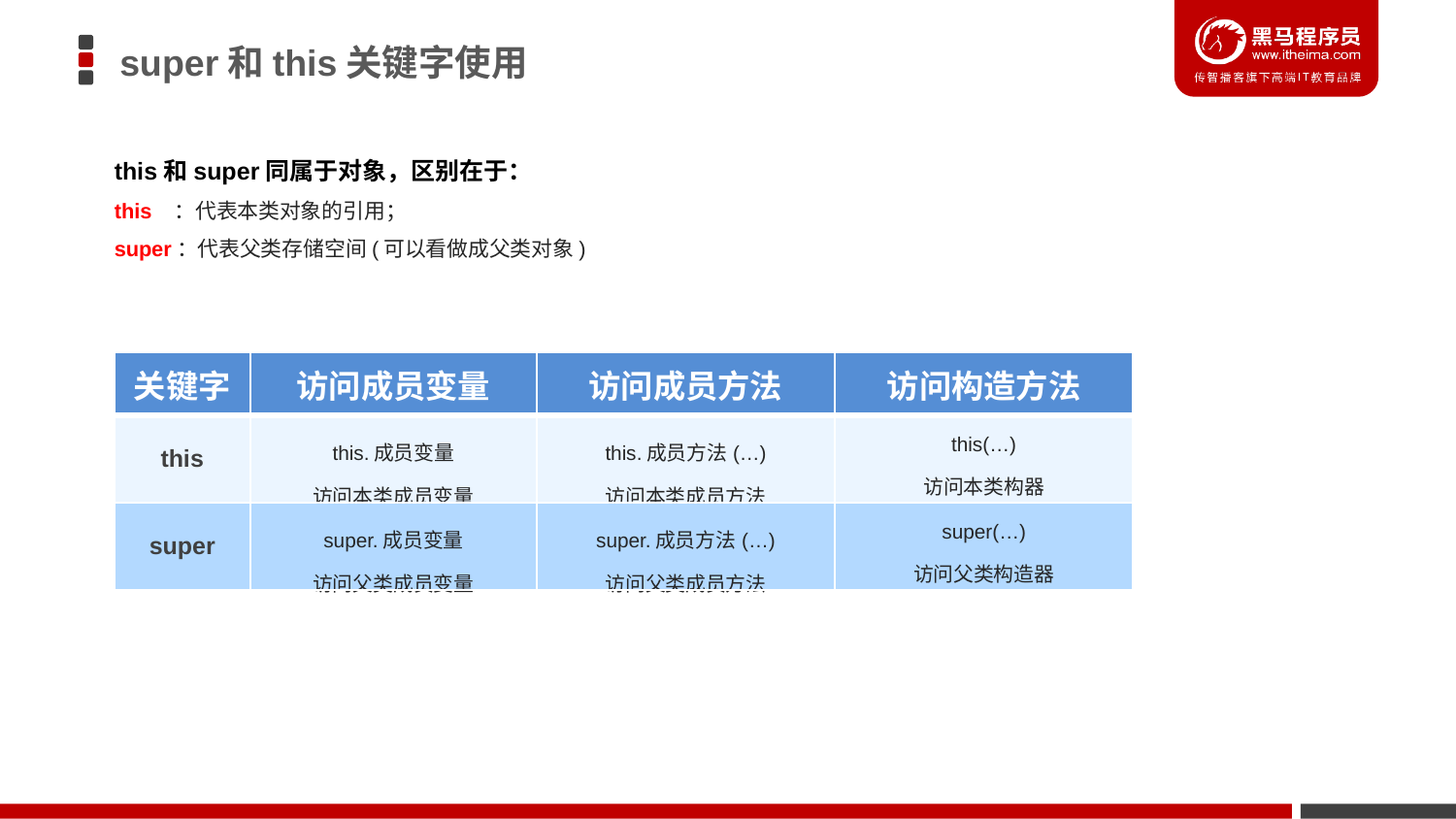

# super和this关键字使用
this和super同属于对象，区别在于：
this   ：代表本类对象的引用；
super：代表父类存储空间(可以看做成父类对象)

| 关键字 | 访问成员变量 | 访问成员方法 | 访问构造方法 |
| --- | --- | --- | --- |
| this | this.成员变量 访问本类成员变量 | this.成员方法(…) 访问本类成员方法 | this(…) 访问本类构器 |
| super | super.成员变量 访问父类成员变量 | super.成员方法(…) 访问父类成员方法 | super(…) 访问父类构造器 |